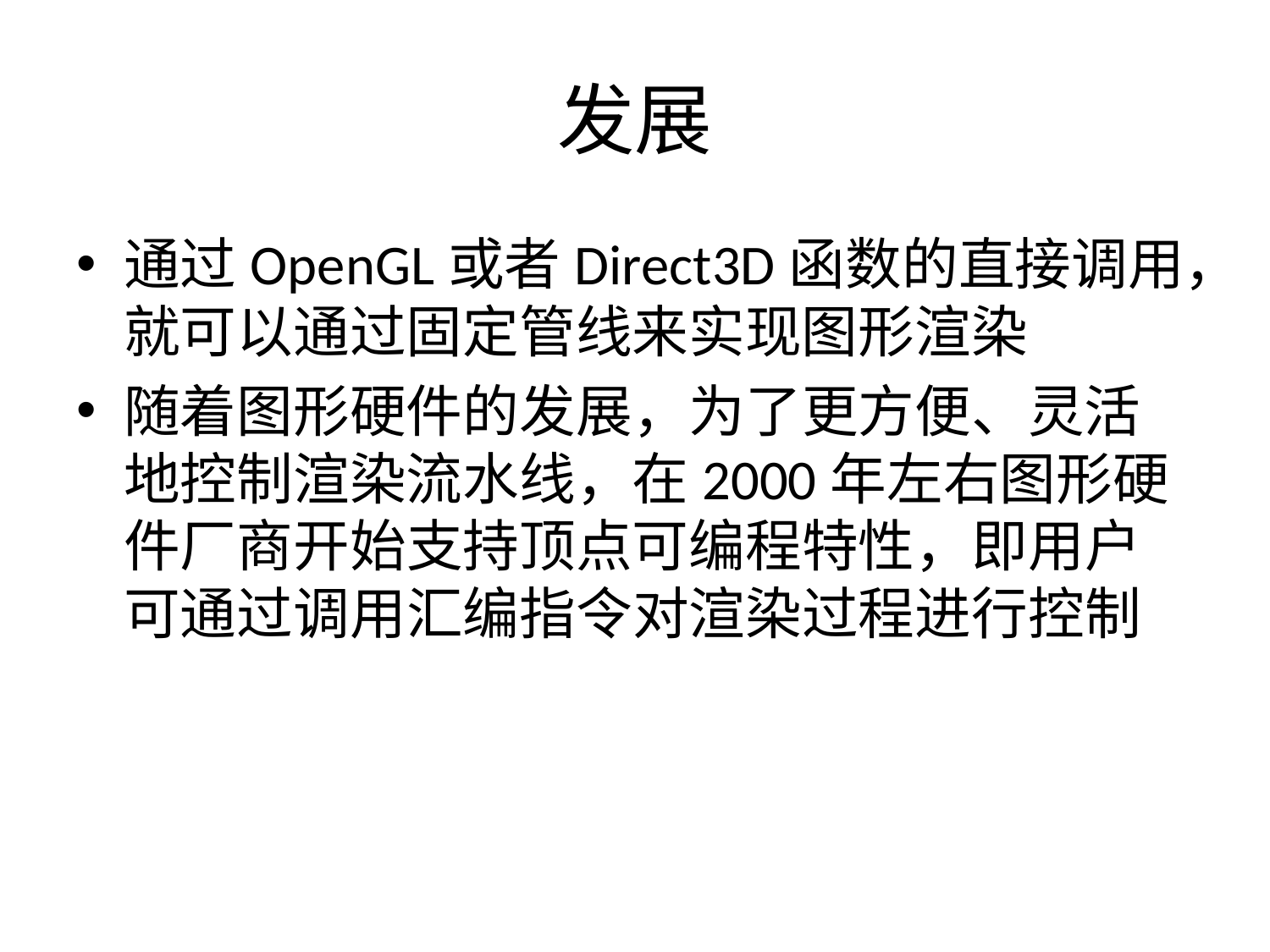

# 发展
通过OpenGL或者Direct3D函数的直接调用，就可以通过固定管线来实现图形渲染
随着图形硬件的发展，为了更方便、灵活地控制渲染流水线，在2000年左右图形硬件厂商开始支持顶点可编程特性，即用户可通过调用汇编指令对渲染过程进行控制